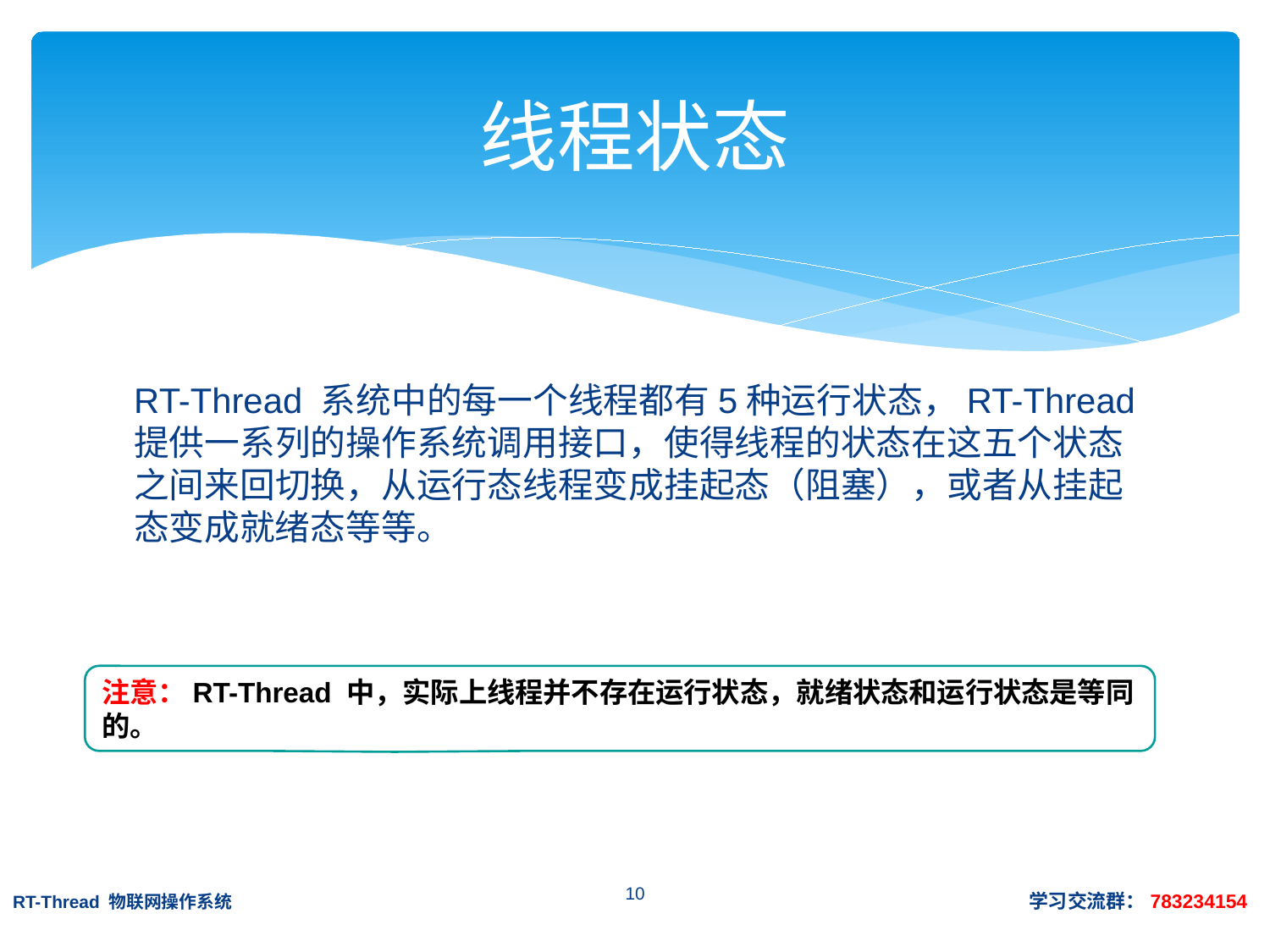

# 线程状态
RT-Thread 系统中的每一个线程都有5种运行状态，RT-Thread 提供一系列的操作系统调用接口，使得线程的状态在这五个状态之间来回切换，从运行态线程变成挂起态（阻塞），或者从挂起态变成就绪态等等。
注意：RT-Thread 中，实际上线程并不存在运行状态，就绪状态和运行状态是等同的。
10
RT-Thread 物联网操作系统							学习交流群：783234154